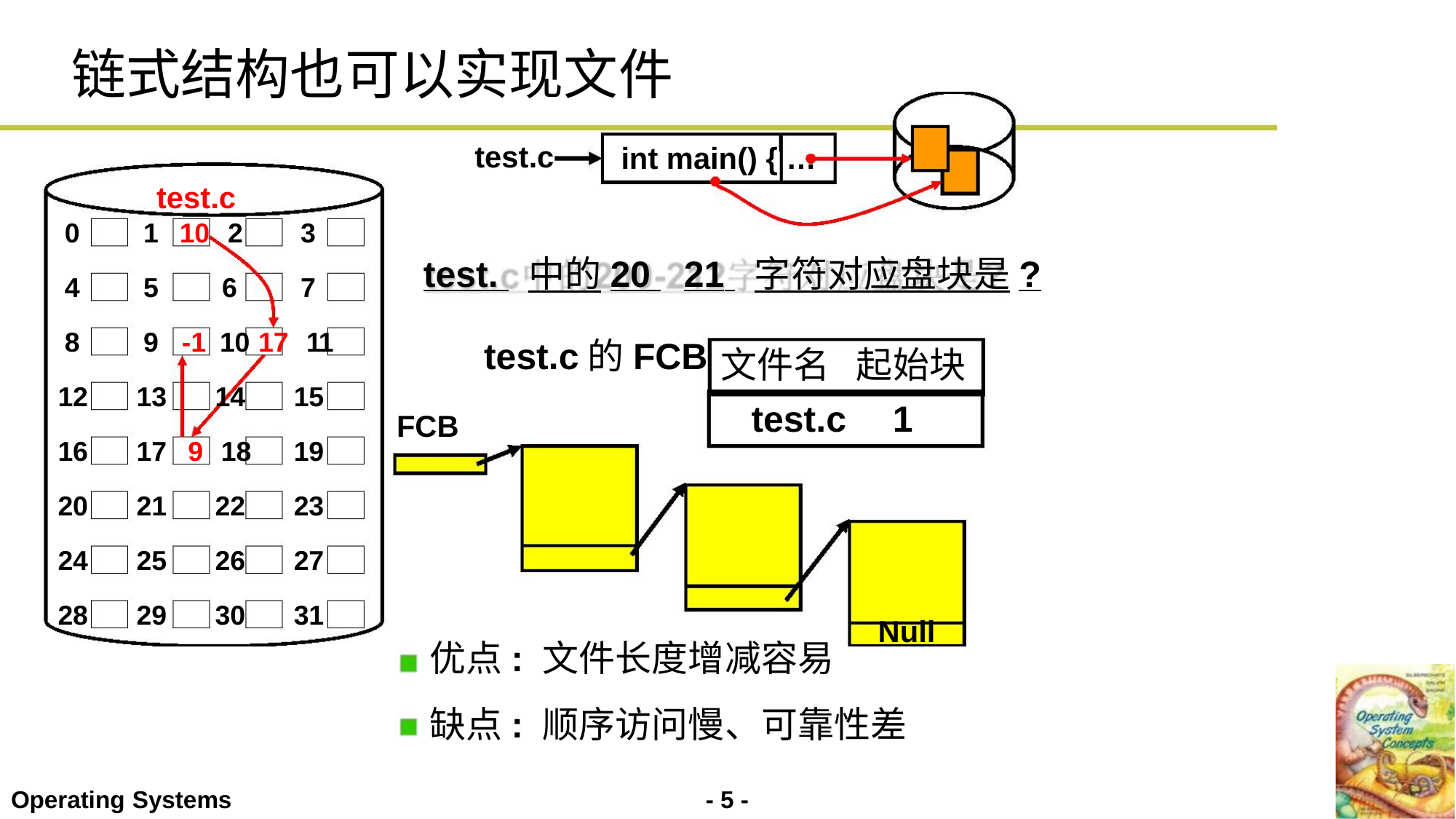

链式结构也可以实现文件

test.c
int main() { …
test.c
0
1 10 2
3
7
test. 中的20 21 字符对应盘块是?
4
5
6
8
9 -1 10 17 11
test.c的FCB
文件名 起始块
12
16
20
24
28
13
14
15
19
23
27
31
test.c 1
FCB
17 9 18
21
25
29
22
26
30
Null
优点: 文件长度增减容易

缺点: 顺序访问慢、可靠性差

- 5 -
Operating Systems